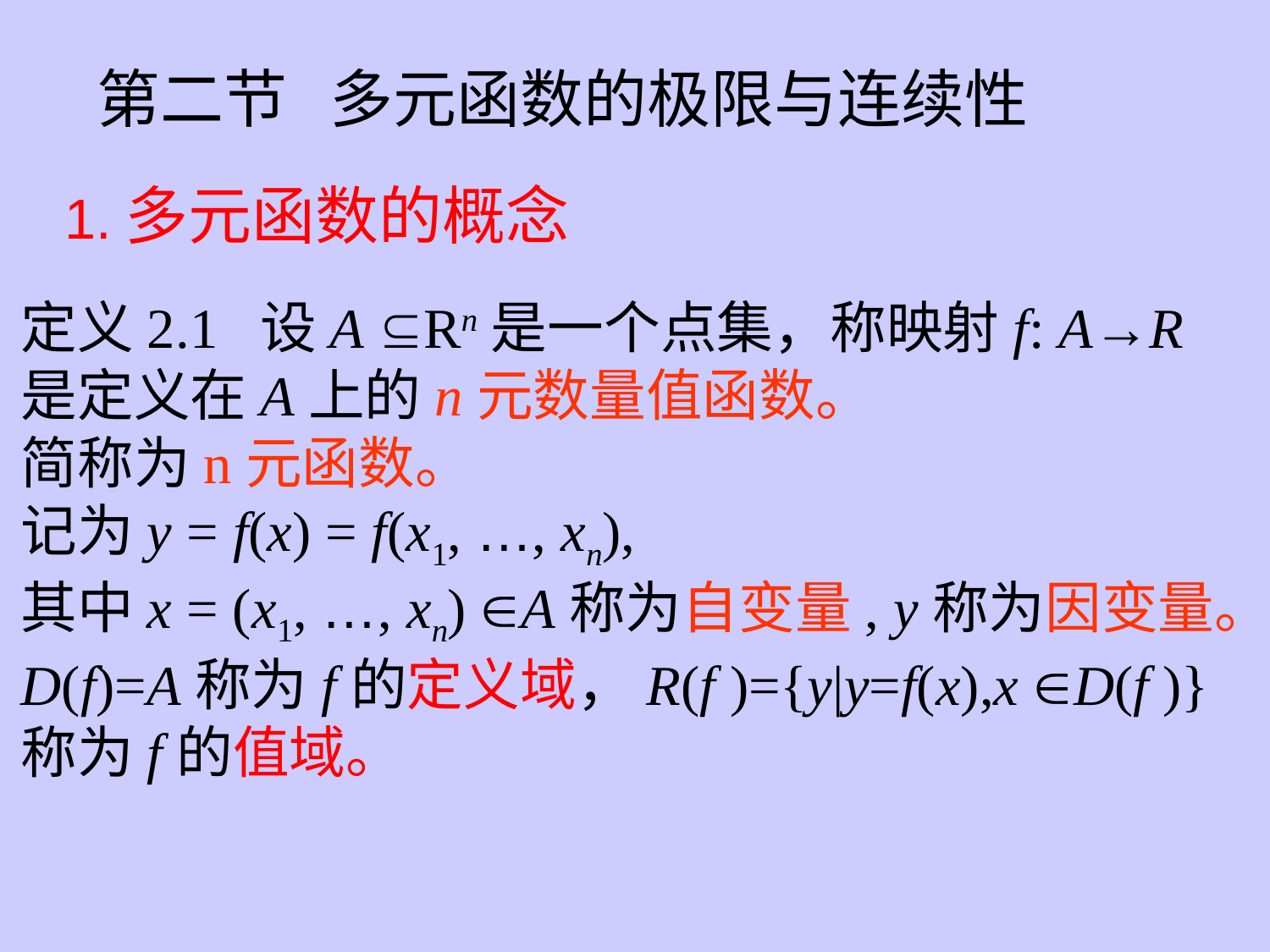

第二节   多元函数的极限与连续性
1.多元函数的概念
定义2.1  设A ⊆Rn是一个点集，称映射f: A→R
是定义在A上的n元数量值函数。
简称为n元函数。
记为y = f(x) = f(x1, …, xn),
其中x = (x1, …, xn) ∈A称为自变量, y称为因变量。
D(f)=A称为f的定义域，R(f )={y|y=f(x),x ∈D(f )}
称为f的值域。